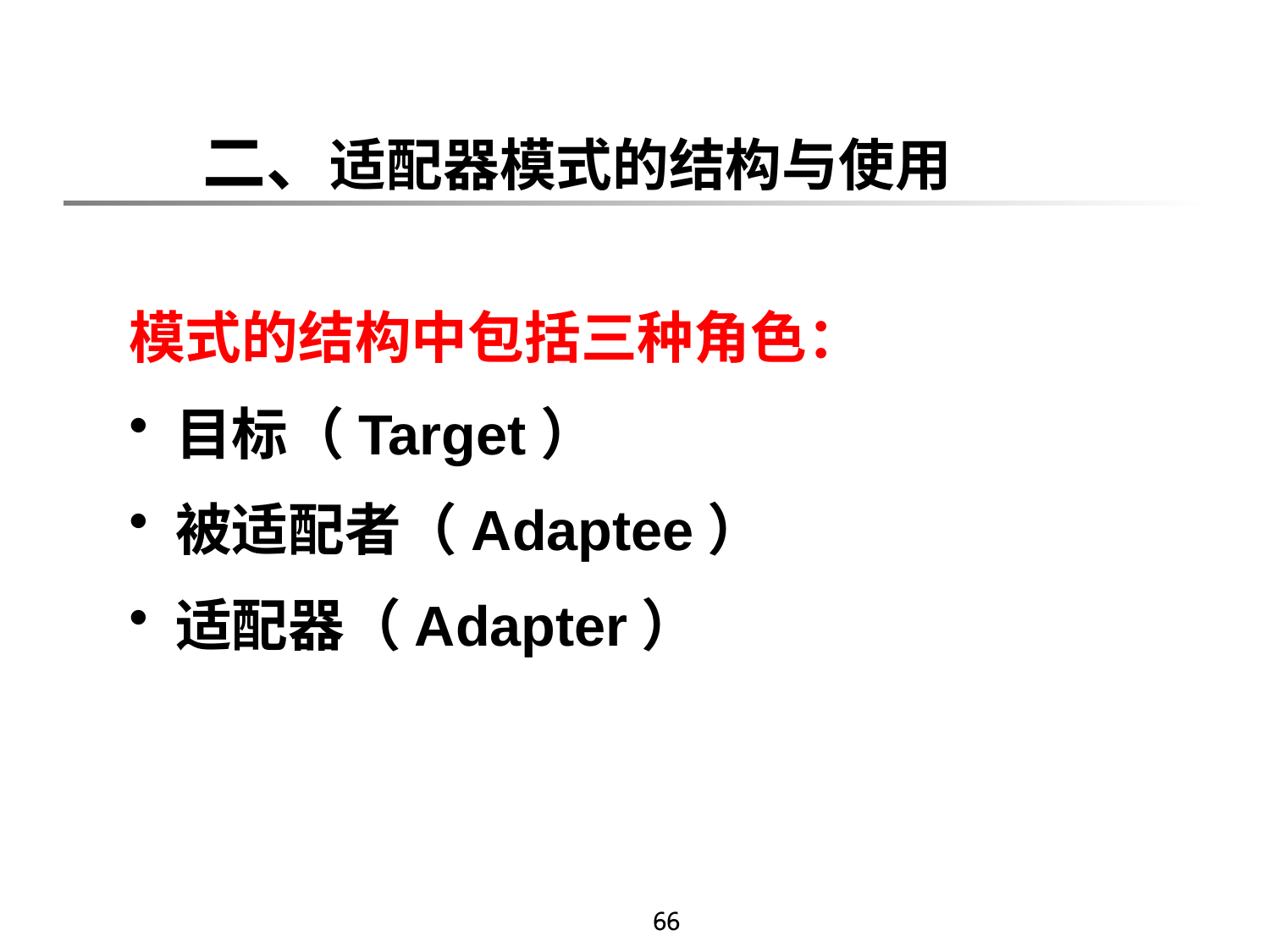

二、适配器模式的结构与使用

模式的结构中包括三种角色：
 目标（Target）
 被适配者（Adaptee）
 适配器（Adapter）

66